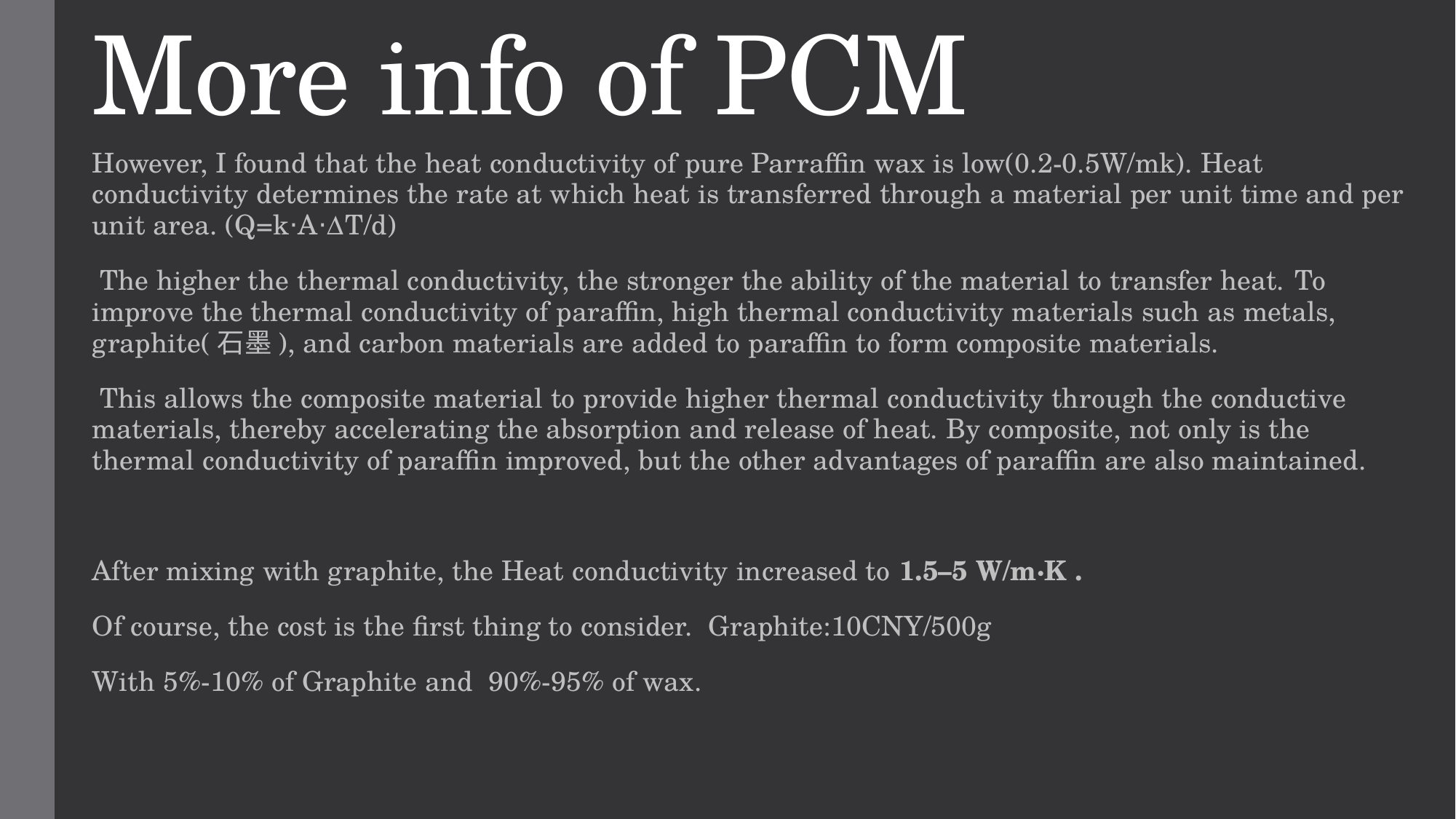

# More info of PCM
However, I found that the heat conductivity of pure Parraffin wax is low(0.2-0.5W/mk). Heat conductivity determines the rate at which heat is transferred through a material per unit time and per unit area. (Q=k⋅A⋅ΔT​/d)
 The higher the thermal conductivity, the stronger the ability of the material to transfer heat. To improve the thermal conductivity of paraffin, high thermal conductivity materials such as metals, graphite(石墨), and carbon materials are added to paraffin to form composite materials.
 This allows the composite material to provide higher thermal conductivity through the conductive materials, thereby accelerating the absorption and release of heat. By composite, not only is the thermal conductivity of paraffin improved, but the other advantages of paraffin are also maintained.

After mixing with graphite, the Heat conductivity increased to 1.5–5 W/m·K .
Of course, the cost is the first thing to consider.  Graphite:10CNY/500g
With 5%-10% of Graphite and  90%-95% of wax.